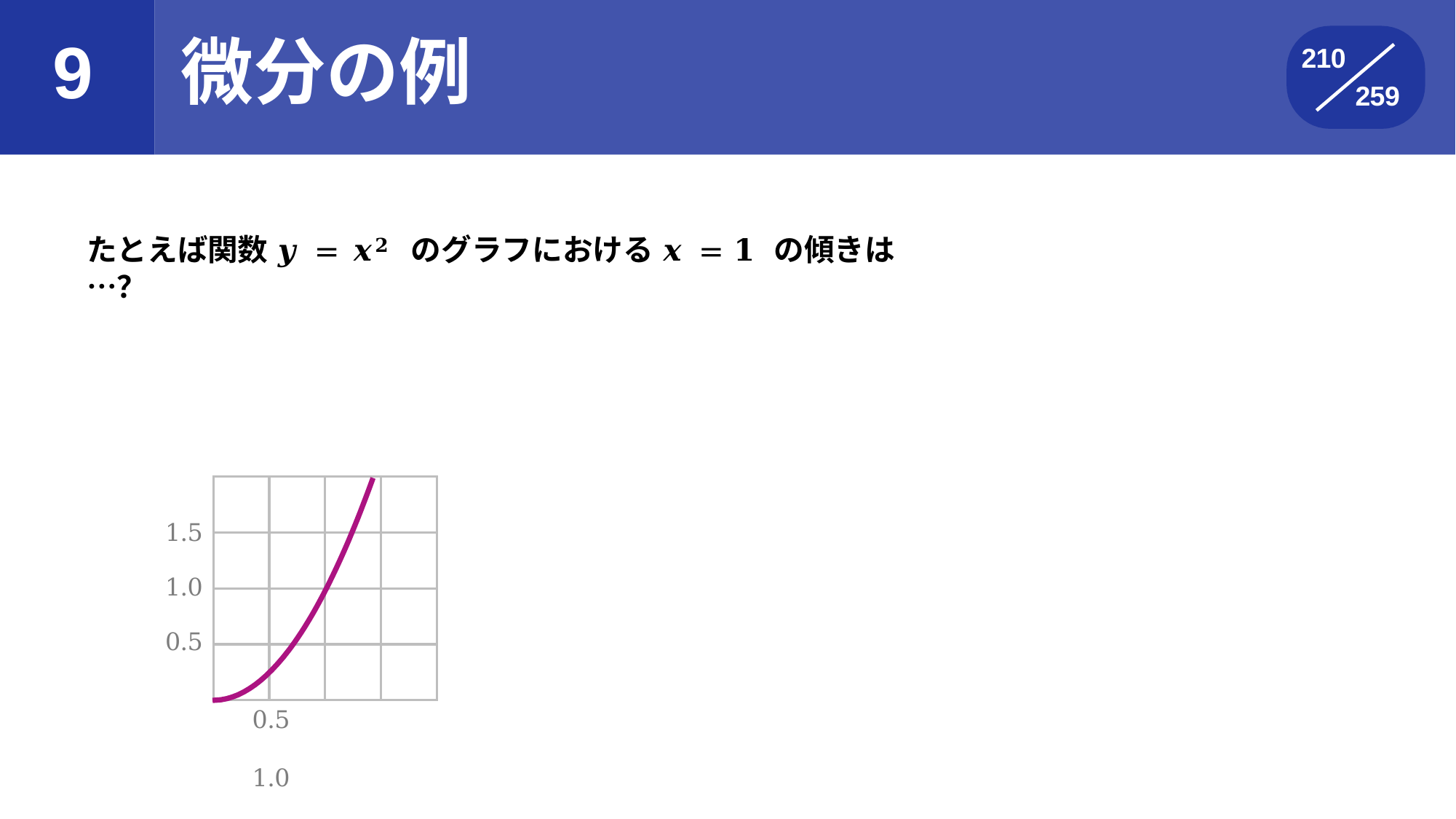

# 9	微分の例
210
259
たとえば関数 𝒚 = 𝒙𝟐 のグラフにおける 𝒙 = 𝟏 の傾きは…？

1.5
1.0
0.5

0.5	1.0	1.5